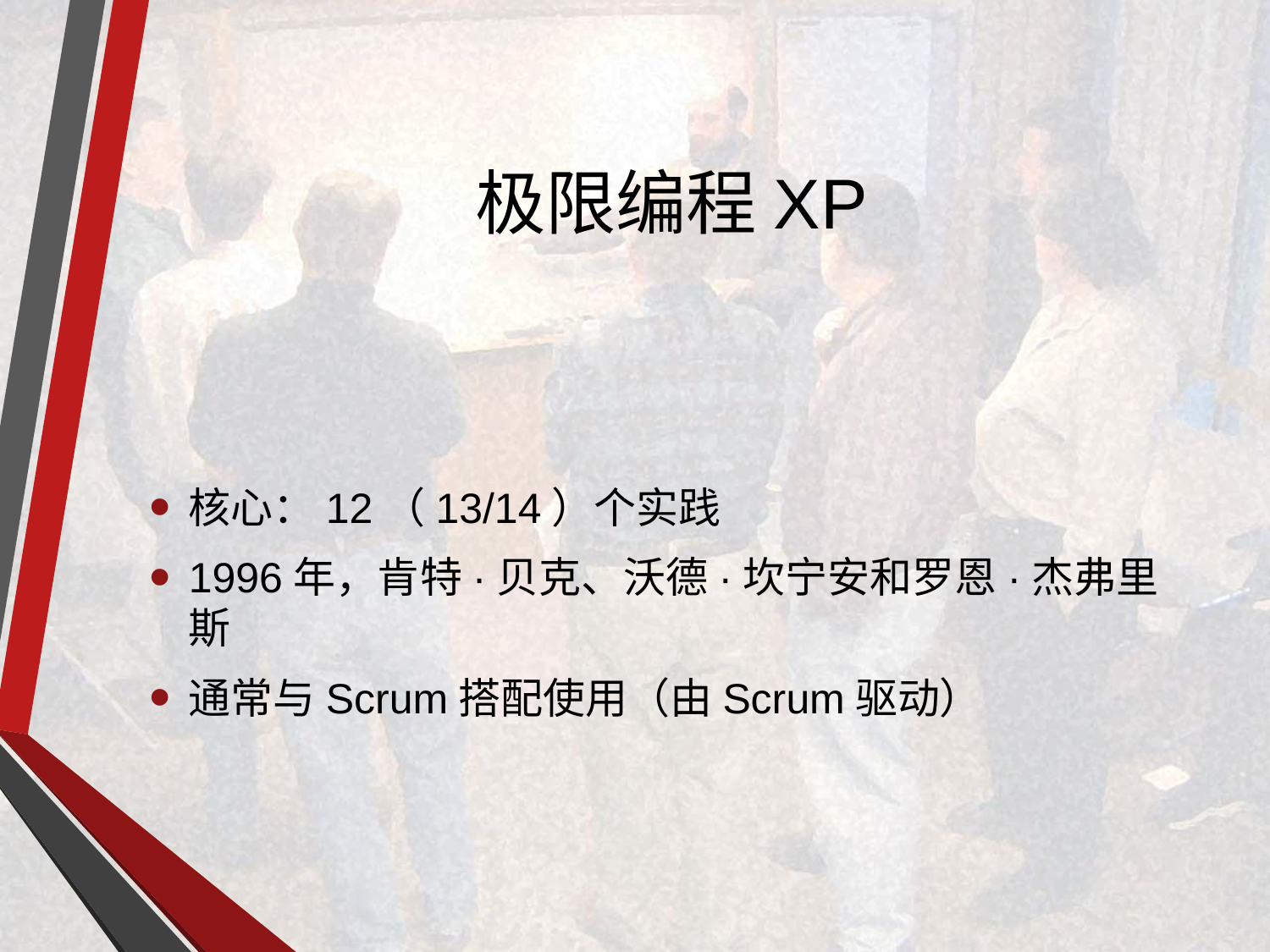

# 极限编程XP
核心：12（13/14）个实践
1996年，肯特·贝克、沃德·坎宁安和罗恩·杰弗里斯
通常与Scrum搭配使用（由Scrum驱动）